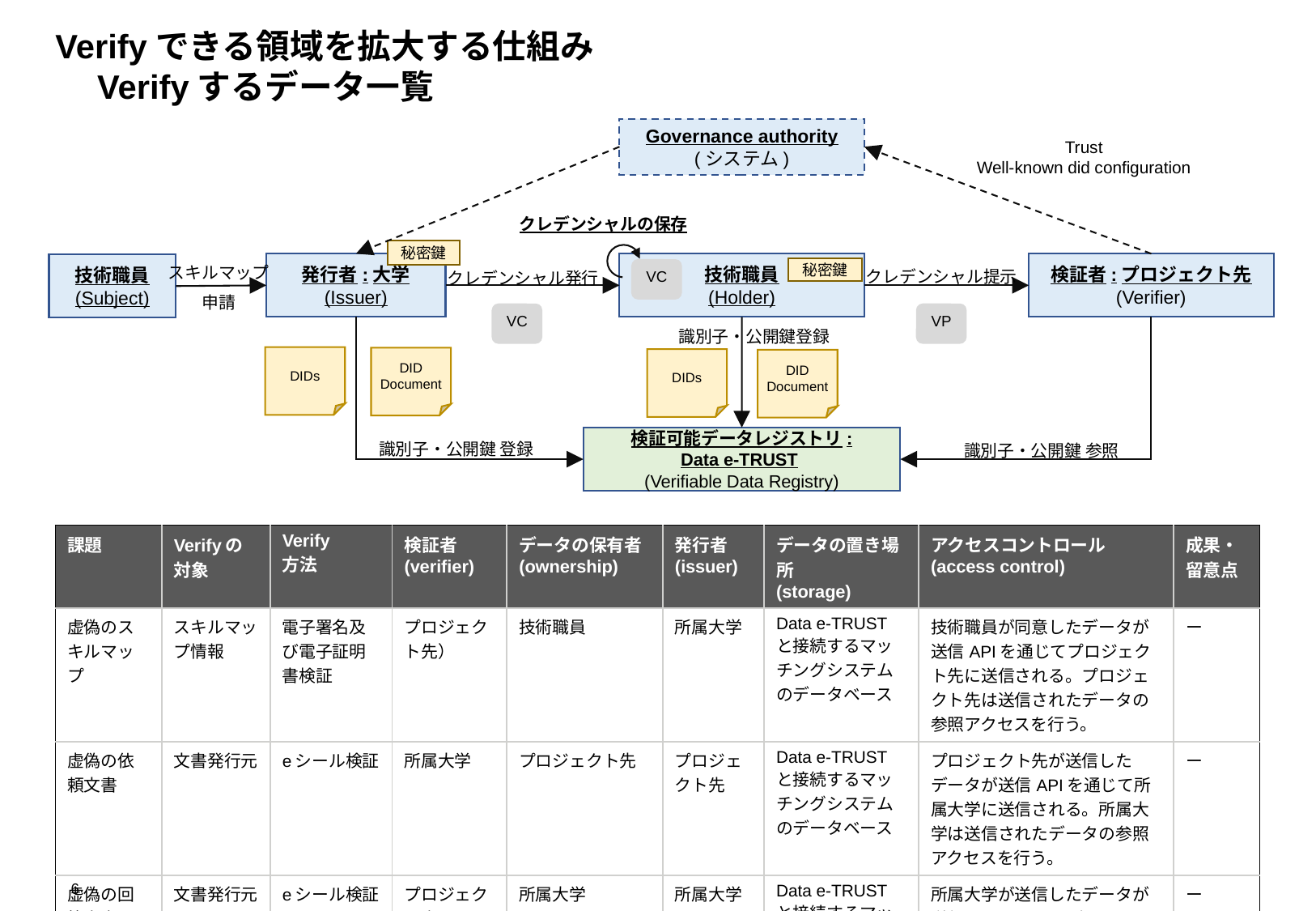

# Verifyできる領域を拡大する仕組み 　Verifyするデータ一覧
Governance authority
(システム)
Trust
Well-known did configuration
クレデンシャルの保存
秘密鍵

スキルマップ
申請
クレデンシャル発行
発行者:大学
(Issuer)
技術職員
(Holder)
検証者:プロジェクト先
(Verifier)
技術職員
(Subject)
秘密鍵
VC
クレデンシャル提示
VC
VP
識別子・公開鍵登録
DIDs
DID
Document
DIDs
DID
Document
識別子・公開鍵 登録
識別子・公開鍵 参照
検証可能データレジストリ:
Data e-TRUST
(Verifiable Data Registry)
| 課題 | Verifyの 対象 | Verify 方法 | 検証者 (verifier) | データの保有者 (ownership) | 発行者 (issuer) | データの置き場所 (storage) | アクセスコントロール (access control) | 成果・ 留意点 |
| --- | --- | --- | --- | --- | --- | --- | --- | --- |
| 虚偽のスキルマップ | スキルマップ情報 | 電子署名及び電子証明書検証 | プロジェクト先） | 技術職員 | 所属大学 | Data e-TRUSTと接続するマッチングシステムのデータベース | 技術職員が同意したデータが送信APIを通じてプロジェクト先に送信される。プロジェクト先は送信されたデータの参照アクセスを行う。 | ー |
| 虚偽の依頼文書 | 文書発行元 | eシール検証 | 所属大学 | プロジェクト先 | プロジェクト先 | Data e-TRUSTと接続するマッチングシステムのデータベース | プロジェクト先が送信したデータが送信APIを通じて所属大学に送信される。所属大学は送信されたデータの参照アクセスを行う。 | ー |
| 虚偽の回答文書 | 文書発行元 | eシール検証 | プロジェクト先 | 所属大学 | 所属大学 | Data e-TRUSTと接続するマッチングシステムのデータベース | 所属大学が送信したデータが送信APIを通じてプロジェクト先に送信される。プロジェクト先は送信されたデータの参照アクセスを行う。 | ー |
6